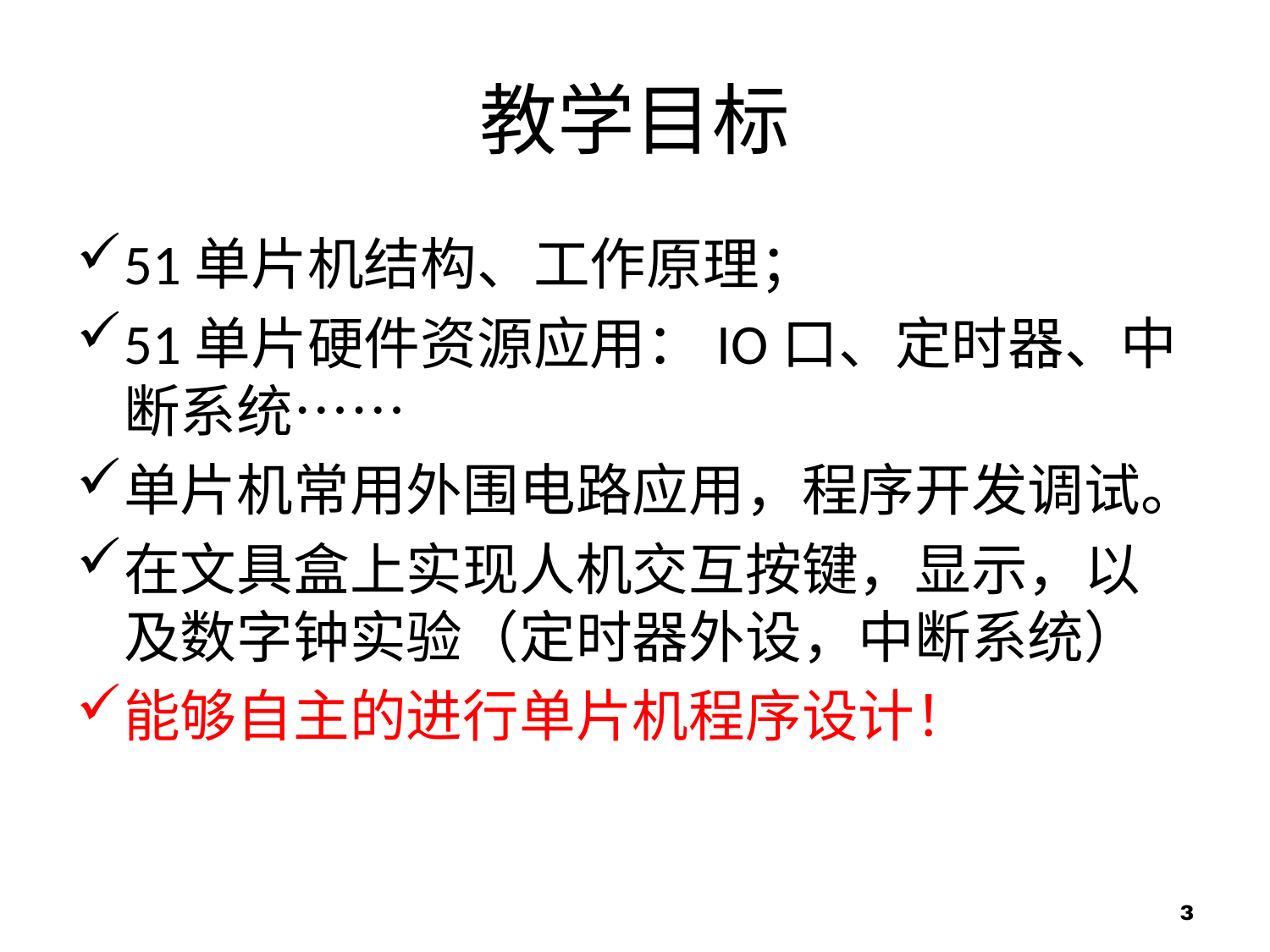

# 教学目标
51单片机结构、工作原理；
51单片硬件资源应用：IO口、定时器、中断系统……
单片机常用外围电路应用，程序开发调试。
在文具盒上实现人机交互按键，显示，以及数字钟实验（定时器外设，中断系统）
能够自主的进行单片机程序设计！
3